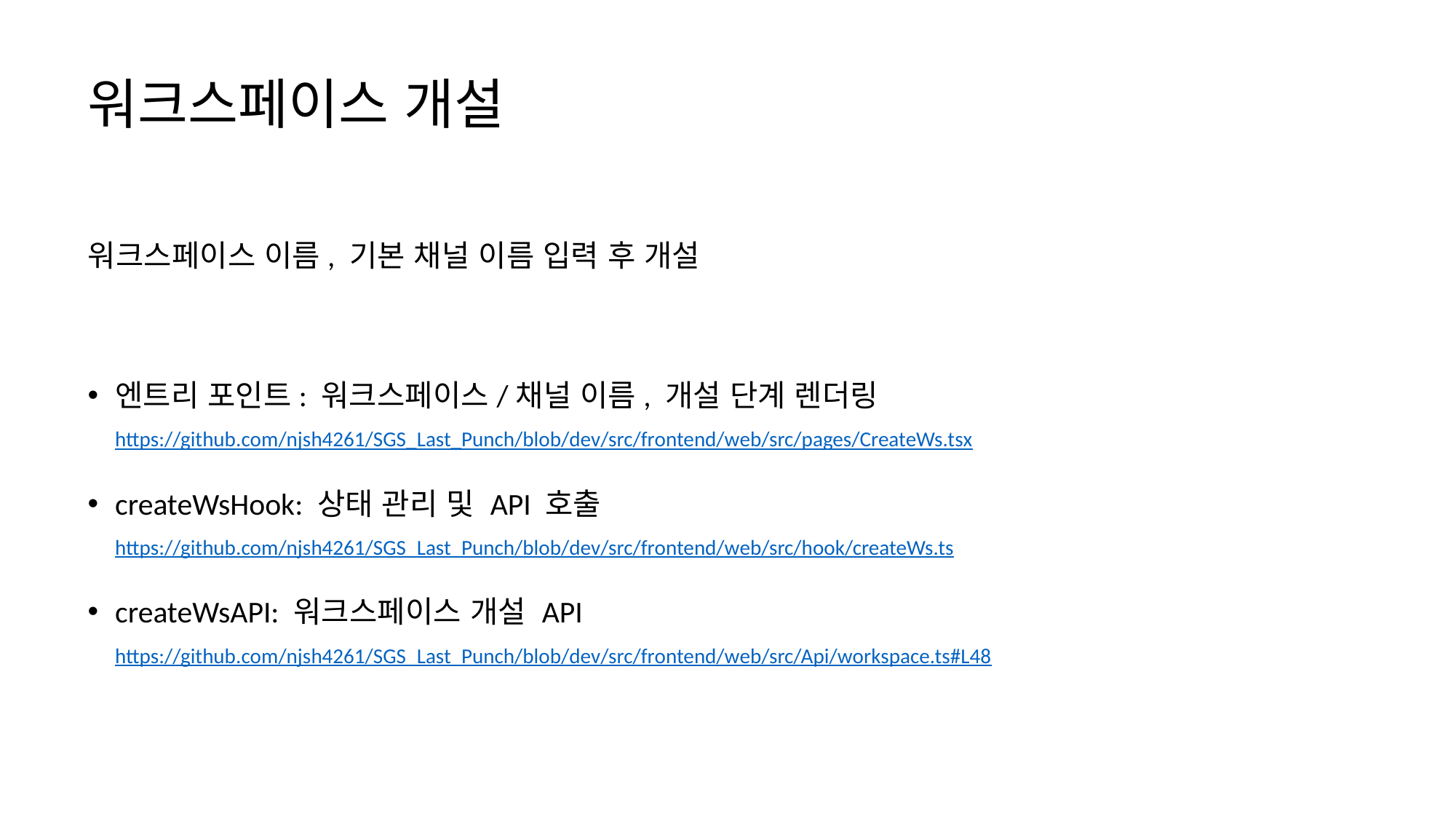

# 워크스페이스 개설
워크스페이스 이름, 기본 채널 이름 입력 후 개설

엔트리 포인트: 워크스페이스/채널 이름, 개설 단계 렌더링
https://github.com/njsh4261/SGS_Last_Punch/blob/dev/src/frontend/web/src/pages/CreateWs.tsx
createWsHook: 상태 관리 및 API 호출
https://github.com/njsh4261/SGS_Last_Punch/blob/dev/src/frontend/web/src/hook/createWs.ts
createWsAPI: 워크스페이스 개설 API
https://github.com/njsh4261/SGS_Last_Punch/blob/dev/src/frontend/web/src/Api/workspace.ts#L48